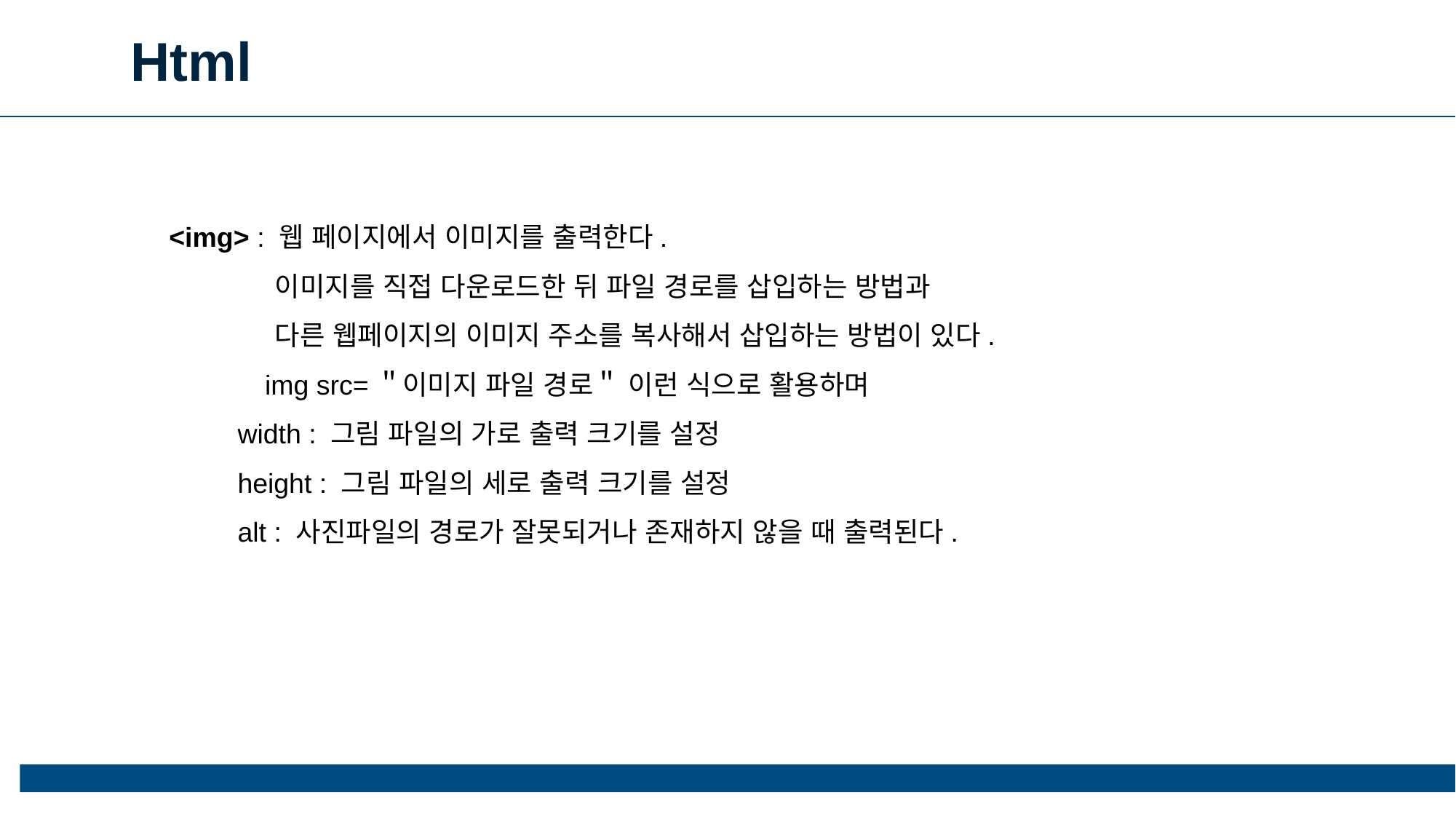

Html

     <img> : 웹 페이지에서 이미지를 출력한다.
                  이미지를 직접 다운로드한 뒤 파일 경로를 삽입하는 방법과
                  다른 웹페이지의 이미지 주소를 복사해서 삽입하는 방법이 있다.
         img src=＂이미지 파일 경로＂ 이런 식으로 활용하며
              width : 그림 파일의 가로 출력 크기를 설정
              height : 그림 파일의 세로 출력 크기를 설정
              alt : 사진파일의 경로가 잘못되거나 존재하지 않을 때 출력된다.